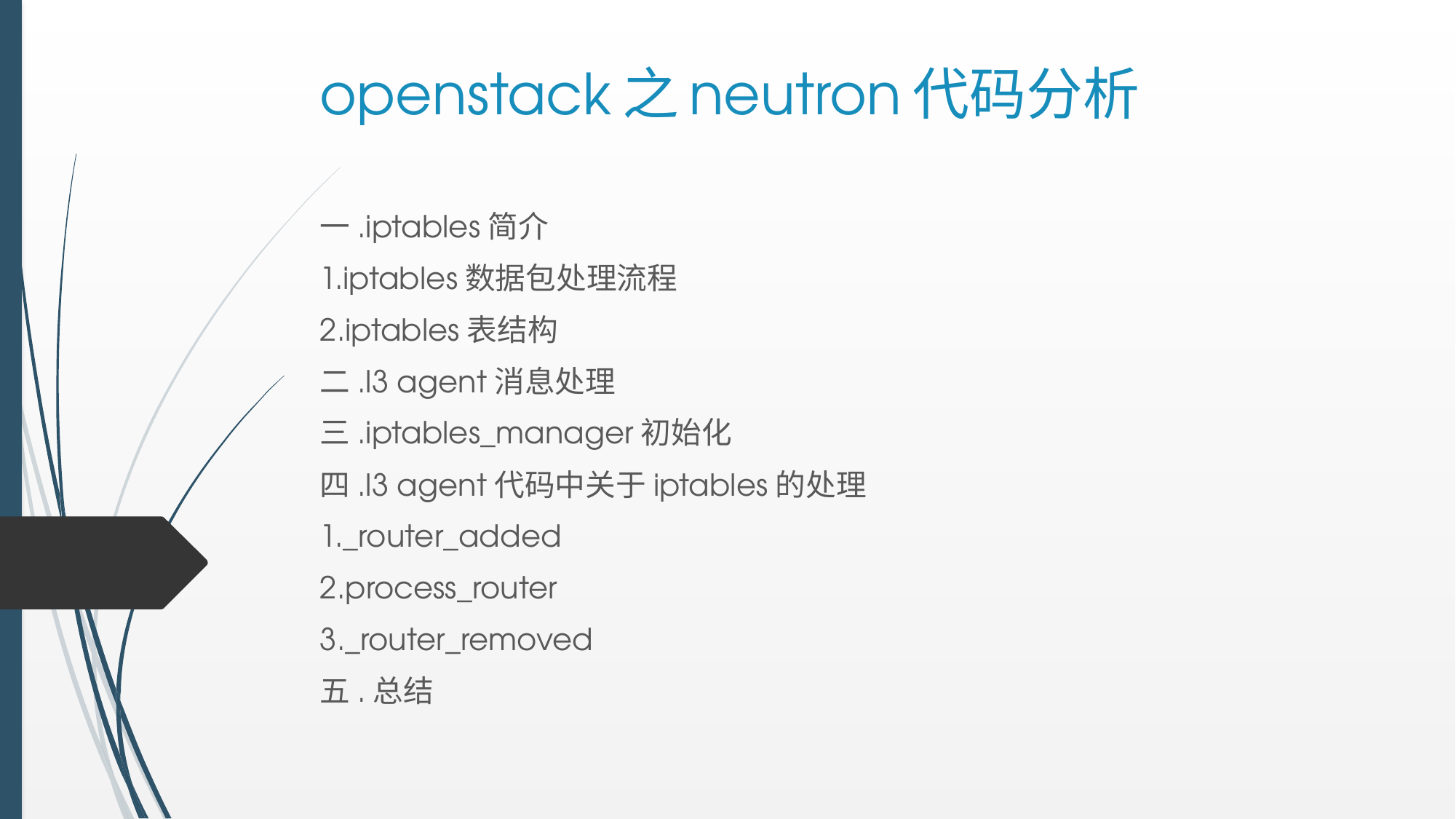

# openstack之neutron代码分析
一.iptables简介
1.iptables数据包处理流程
2.iptables表结构
二.l3 agent消息处理
三.iptables_manager初始化
四.l3 agent代码中关于iptables的处理
1._router_added
2.process_router
3._router_removed
五.总结